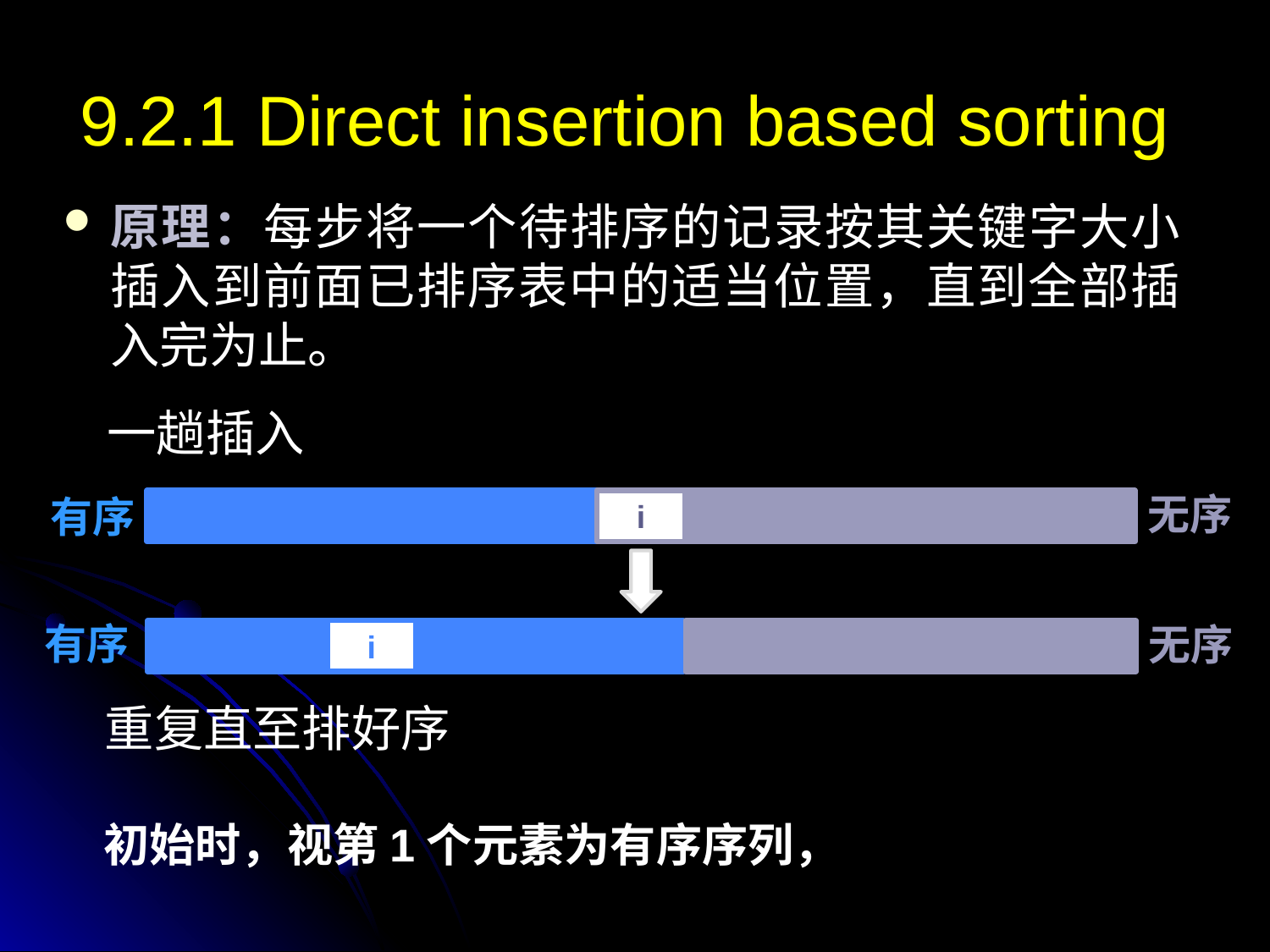

# 9.2.1 Direct insertion based sorting
原理：每步将一个待排序的记录按其关键字大小插入到前面已排序表中的适当位置，直到全部插入完为止。
一趟插入
无序
有序

i

有序
无序

i

重复直至排好序
初始时，视第1个元素为有序序列，